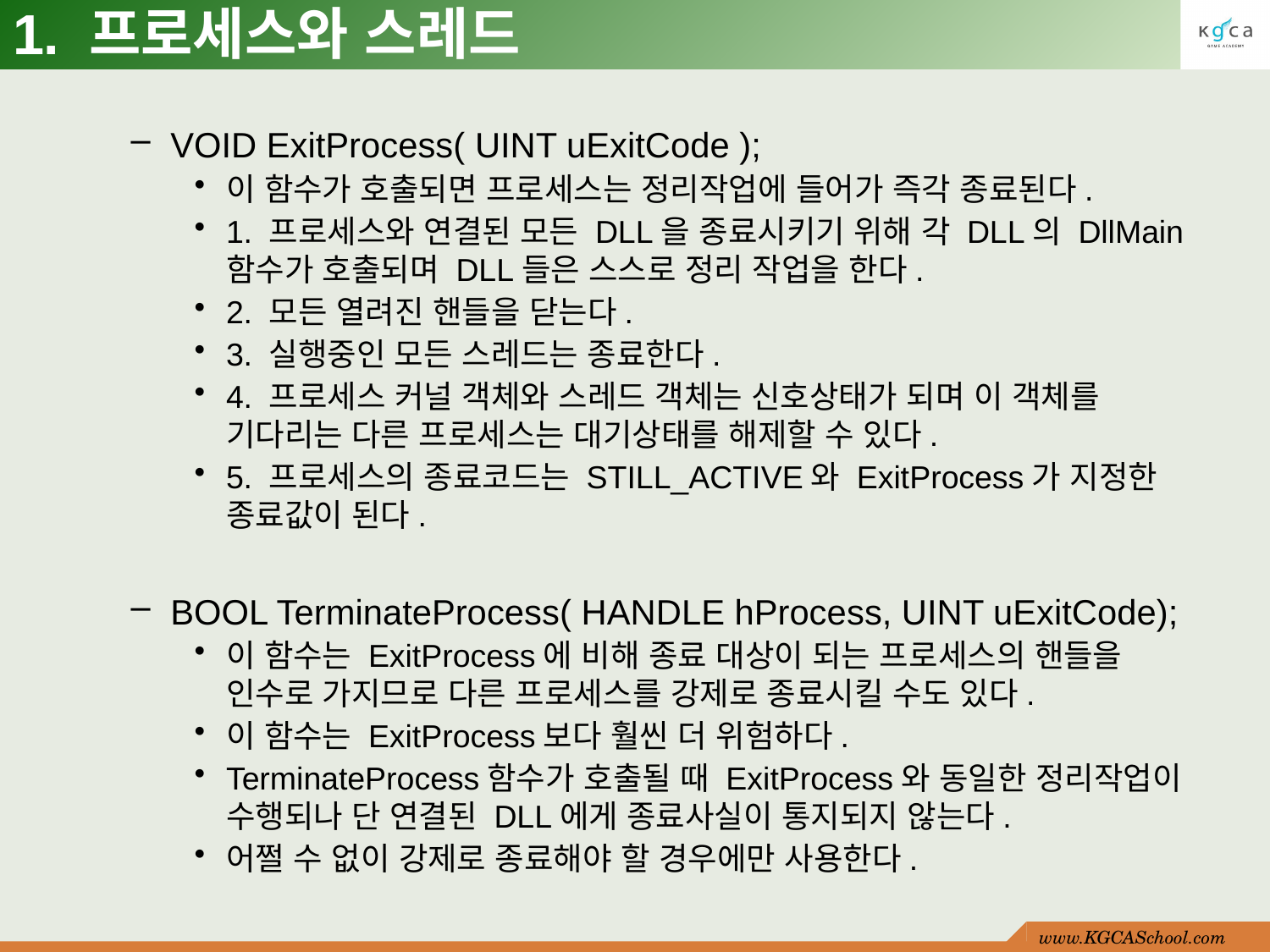

# 1. 프로세스와 스레드
VOID ExitProcess( UINT uExitCode );
이 함수가 호출되면 프로세스는 정리작업에 들어가 즉각 종료된다.
1. 프로세스와 연결된 모든 DLL을 종료시키기 위해 각 DLL의 DllMain함수가 호출되며 DLL들은 스스로 정리 작업을 한다.
2. 모든 열려진 핸들을 닫는다.
3. 실행중인 모든 스레드는 종료한다.
4. 프로세스 커널 객체와 스레드 객체는 신호상태가 되며 이 객체를 기다리는 다른 프로세스는 대기상태를 해제할 수 있다.
5. 프로세스의 종료코드는 STILL_ACTIVE와 ExitProcess가 지정한 종료값이 된다.

BOOL TerminateProcess( HANDLE hProcess, UINT uExitCode);
이 함수는 ExitProcess에 비해 종료 대상이 되는 프로세스의 핸들을 인수로 가지므로 다른 프로세스를 강제로 종료시킬 수도 있다.
이 함수는 ExitProcess보다 훨씬 더 위험하다.
TerminateProcess함수가 호출될 때 ExitProcess와 동일한 정리작업이 수행되나 단 연결된 DLL에게 종료사실이 통지되지 않는다.
어쩔 수 없이 강제로 종료해야 할 경우에만 사용한다.